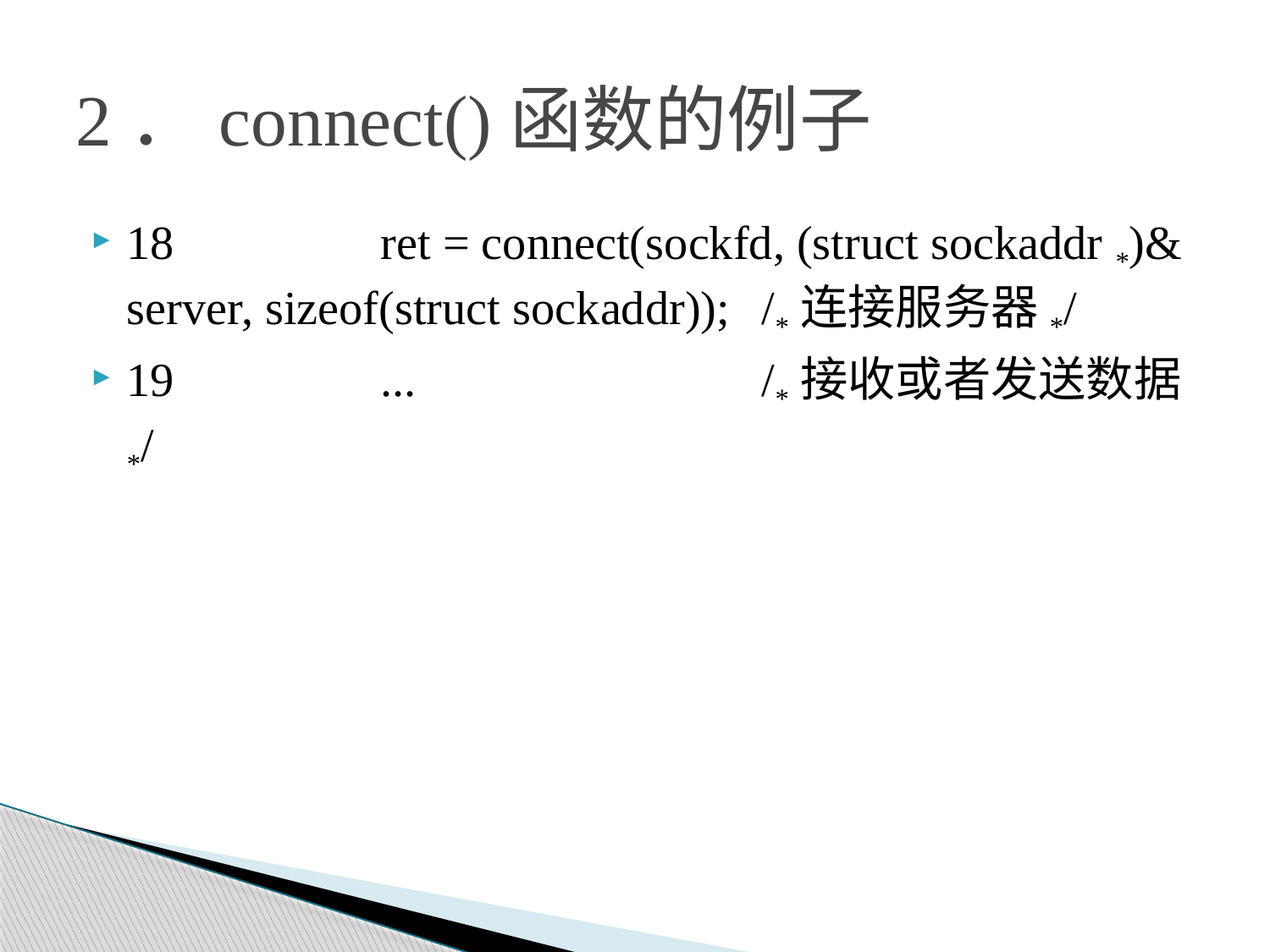

# 2．connect()函数的例子
18		ret = connect(sockfd, (struct sockaddr *)& server, sizeof(struct sockaddr));	/*连接服务器*/
19		...			/*接收或者发送数据*/